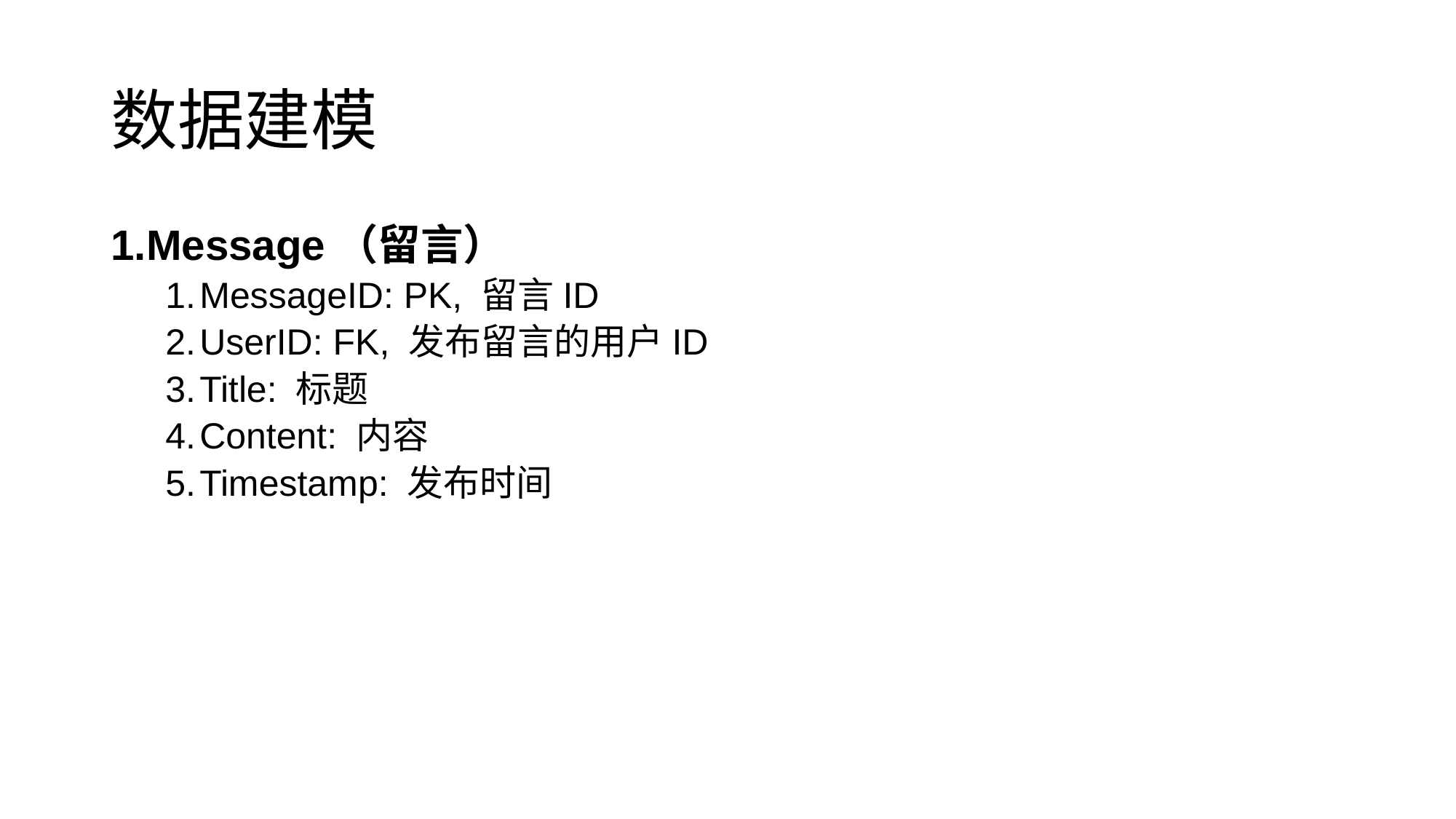

# 数据建模
Message（留言）
MessageID: PK, 留言ID
UserID: FK, 发布留言的用户ID
Title: 标题
Content: 内容
Timestamp: 发布时间